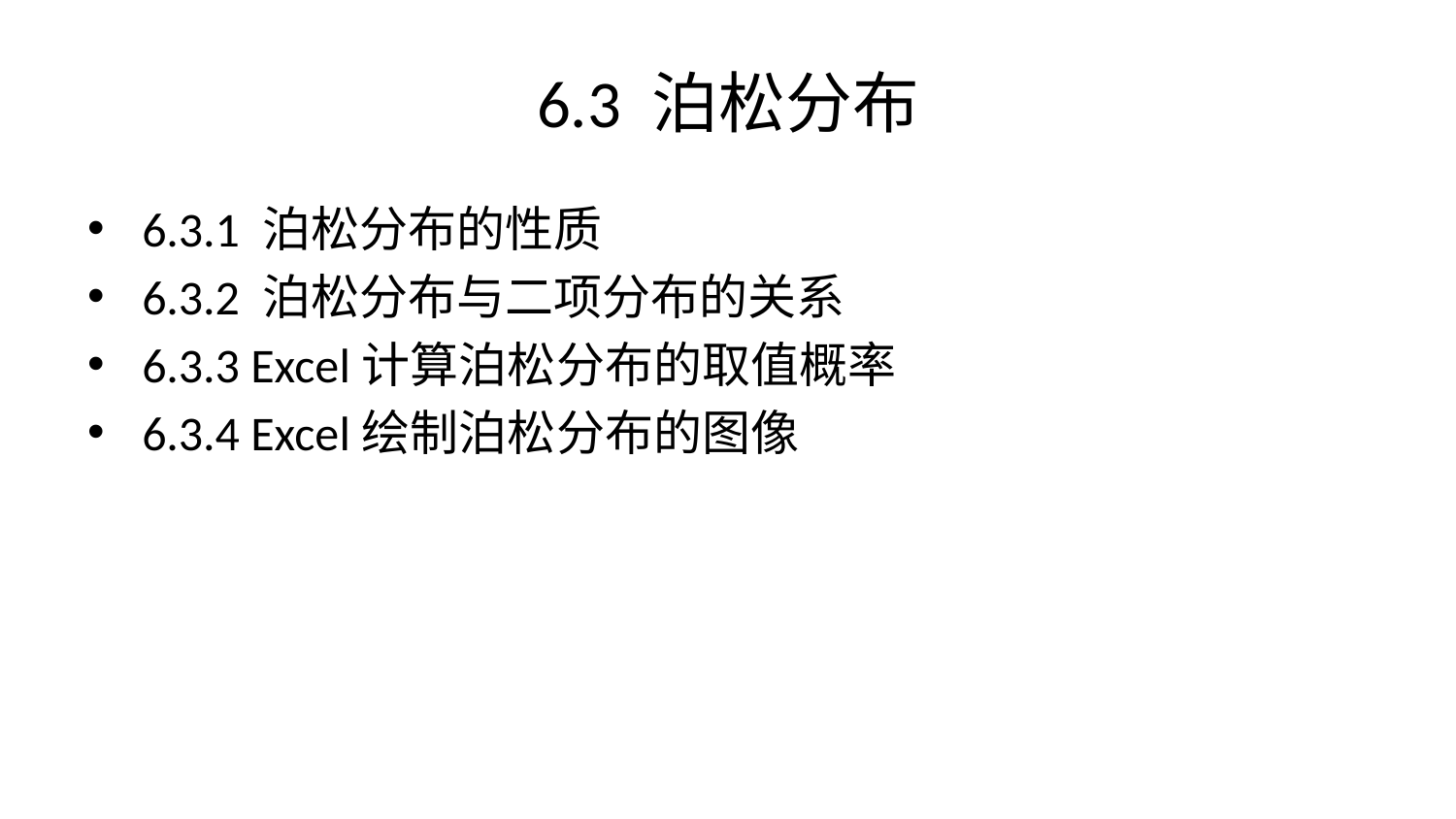

# 6.3 泊松分布
6.3.1 泊松分布的性质
6.3.2 泊松分布与二项分布的关系
6.3.3 Excel计算泊松分布的取值概率
6.3.4 Excel绘制泊松分布的图像